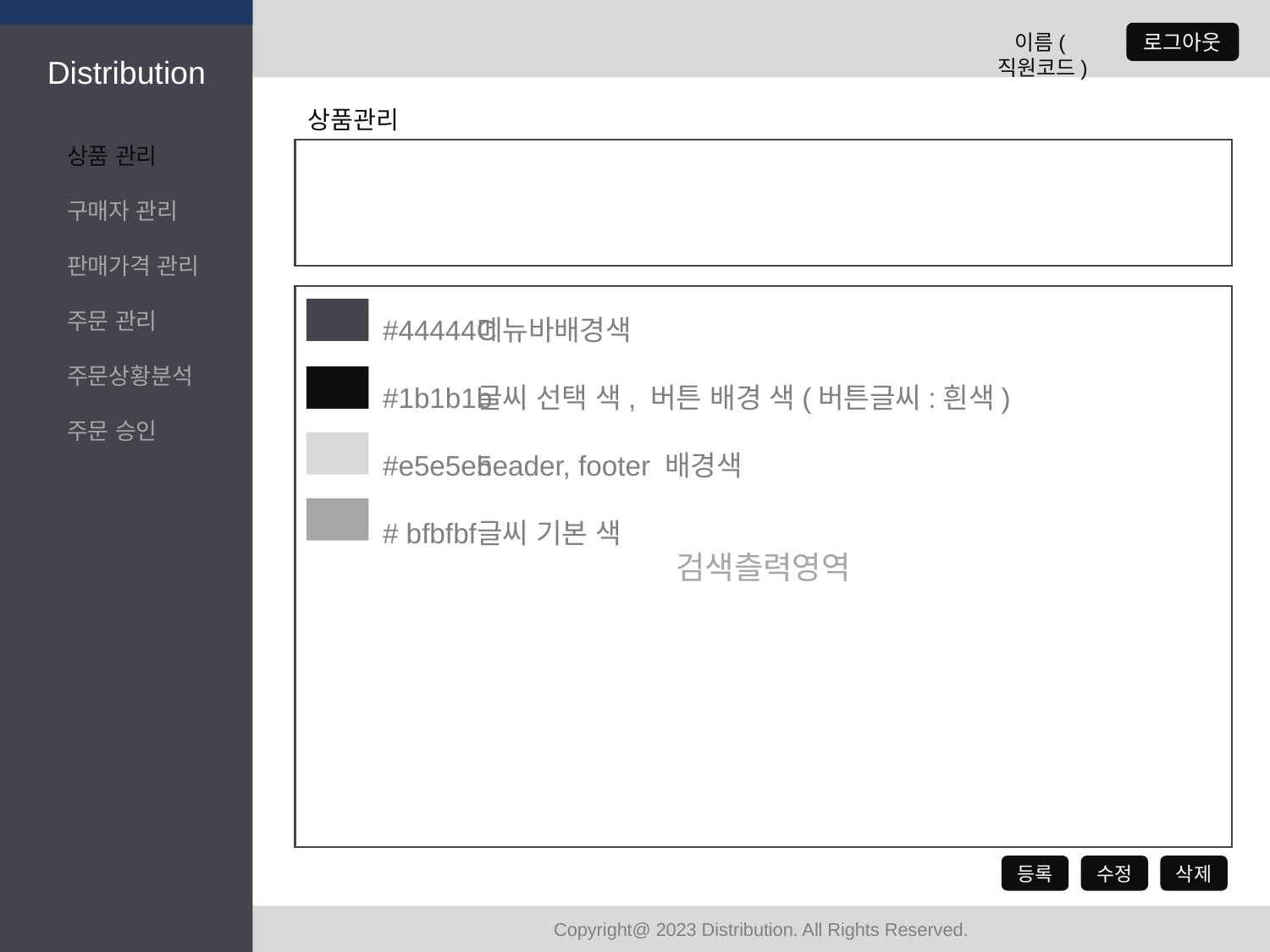

로그아웃
이름(직원코드)
Distribution
상품관리
상품 관리

구매자 관리

판매가격 관리

주문 관리

주문상황분석

주문 승인

#44444C
#1b1b1b
#e5e5e5
# bfbfbf
메뉴바배경색
글씨 선택 색, 버튼 배경 색(버튼글씨:흰색)
header, footer 배경색
글씨 기본 색
검색츨력영역

등록
수정
삭제

Copyright@ 2023 Distribution. All Rights Reserved.